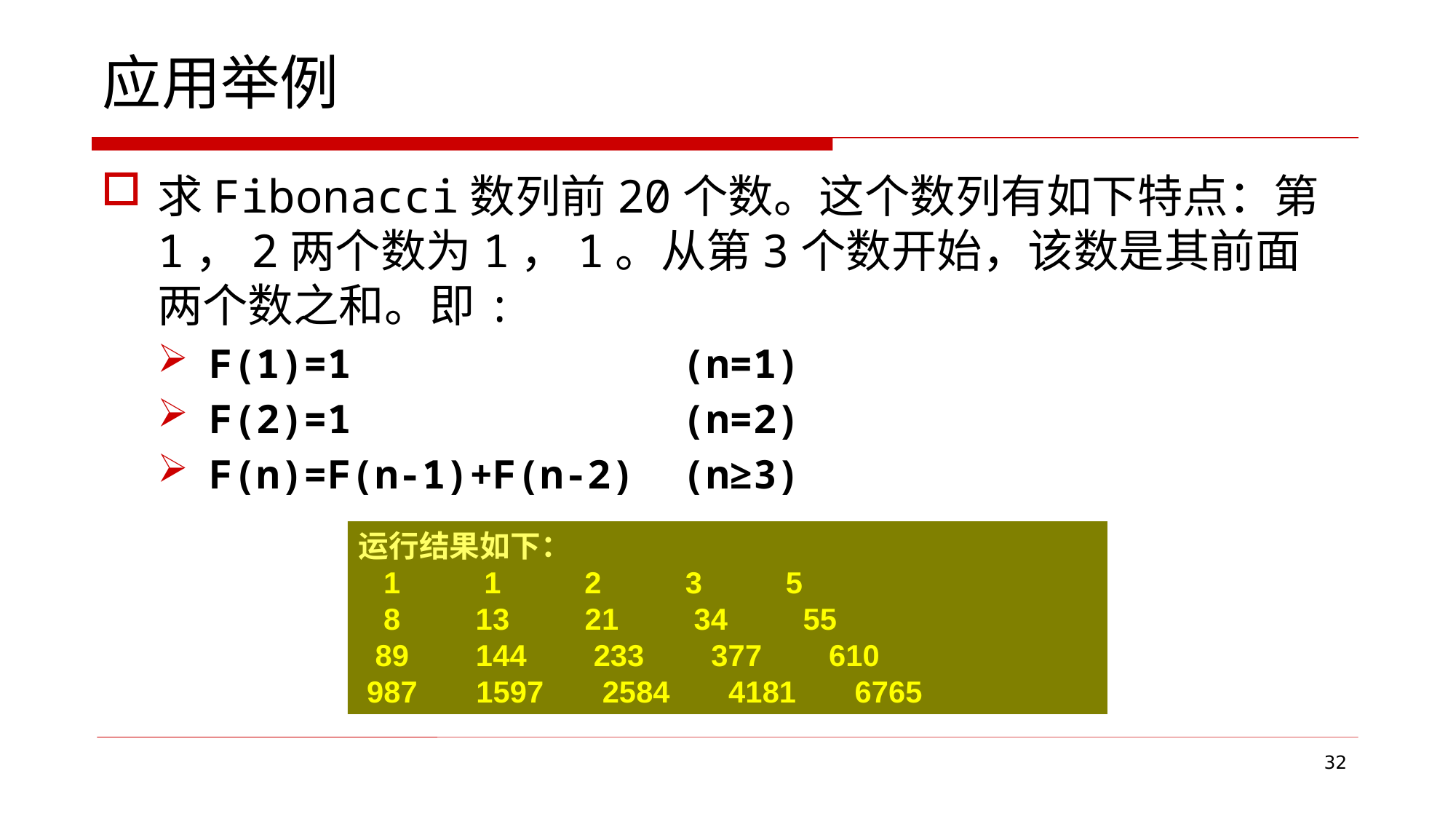

# 应用举例
求Fibonacci数列前20个数。这个数列有如下特点：第1，2两个数为1，1。从第3个数开始，该数是其前面两个数之和。即:
F(1)=1              (n=1)
F(2)=1              (n=2)
F(n)=F(n-1)+F(n-2)  (n≥3)

运行结果如下：
   1          1          2          3          5
   8         13         21         34         55
  89        144        233        377        610
 987       1597       2584       4181       6765
32